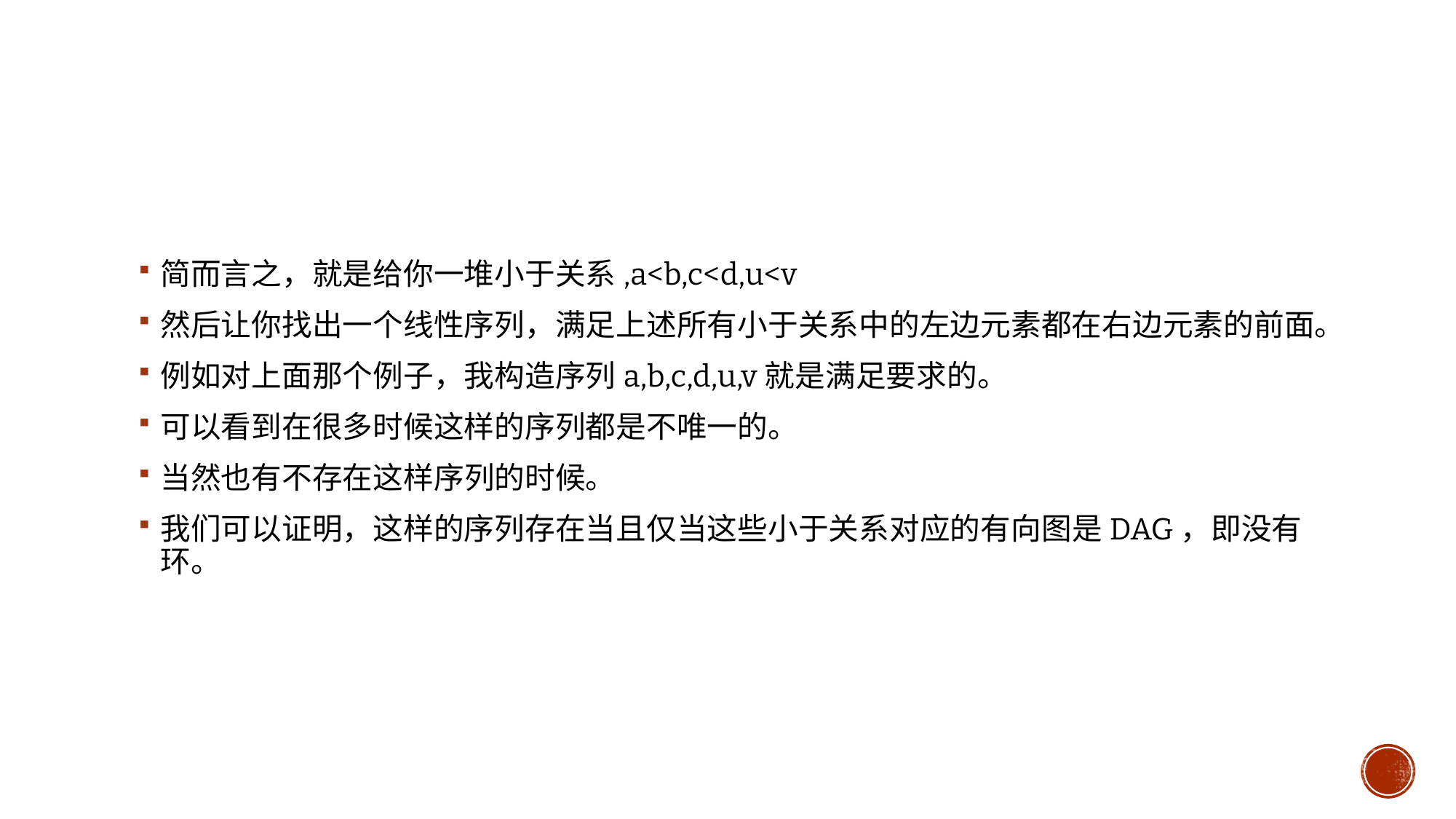

#
简而言之，就是给你一堆小于关系,a<b,c<d,u<v
然后让你找出一个线性序列，满足上述所有小于关系中的左边元素都在右边元素的前面。
例如对上面那个例子，我构造序列a,b,c,d,u,v就是满足要求的。
可以看到在很多时候这样的序列都是不唯一的。
当然也有不存在这样序列的时候。
我们可以证明，这样的序列存在当且仅当这些小于关系对应的有向图是DAG，即没有环。